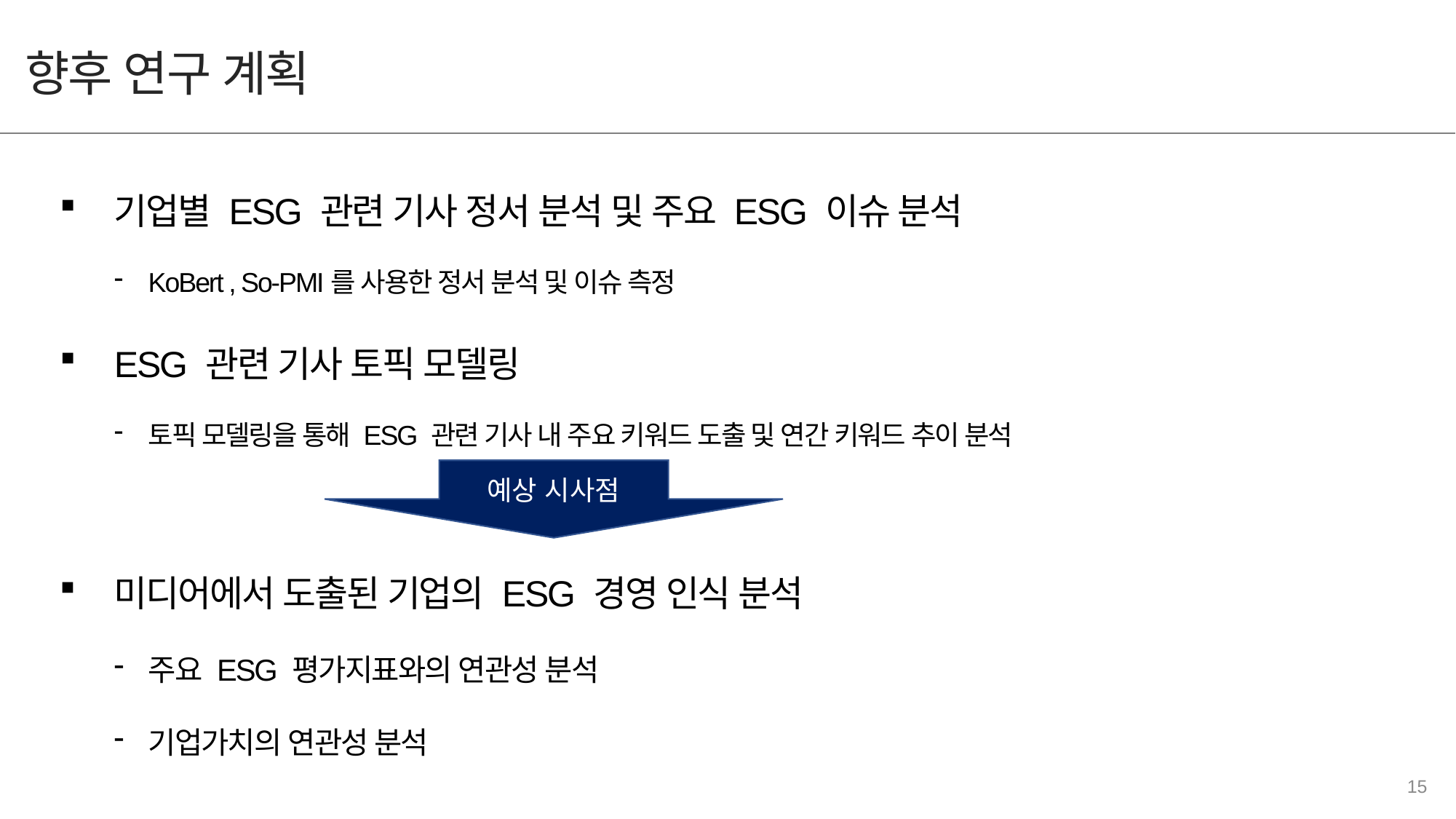

향후 연구 계획
기업별 ESG 관련 기사 정서 분석 및 주요 ESG 이슈 분석
KoBert , So-PMI를 사용한 정서 분석 및 이슈 측정
ESG 관련 기사 토픽 모델링
토픽 모델링을 통해 ESG 관련 기사 내 주요 키워드 도출 및 연간 키워드 추이 분석

예상 시사점
미디어에서 도출된 기업의 ESG 경영 인식 분석
주요 ESG 평가지표와의 연관성 분석
기업가치의 연관성 분석
15